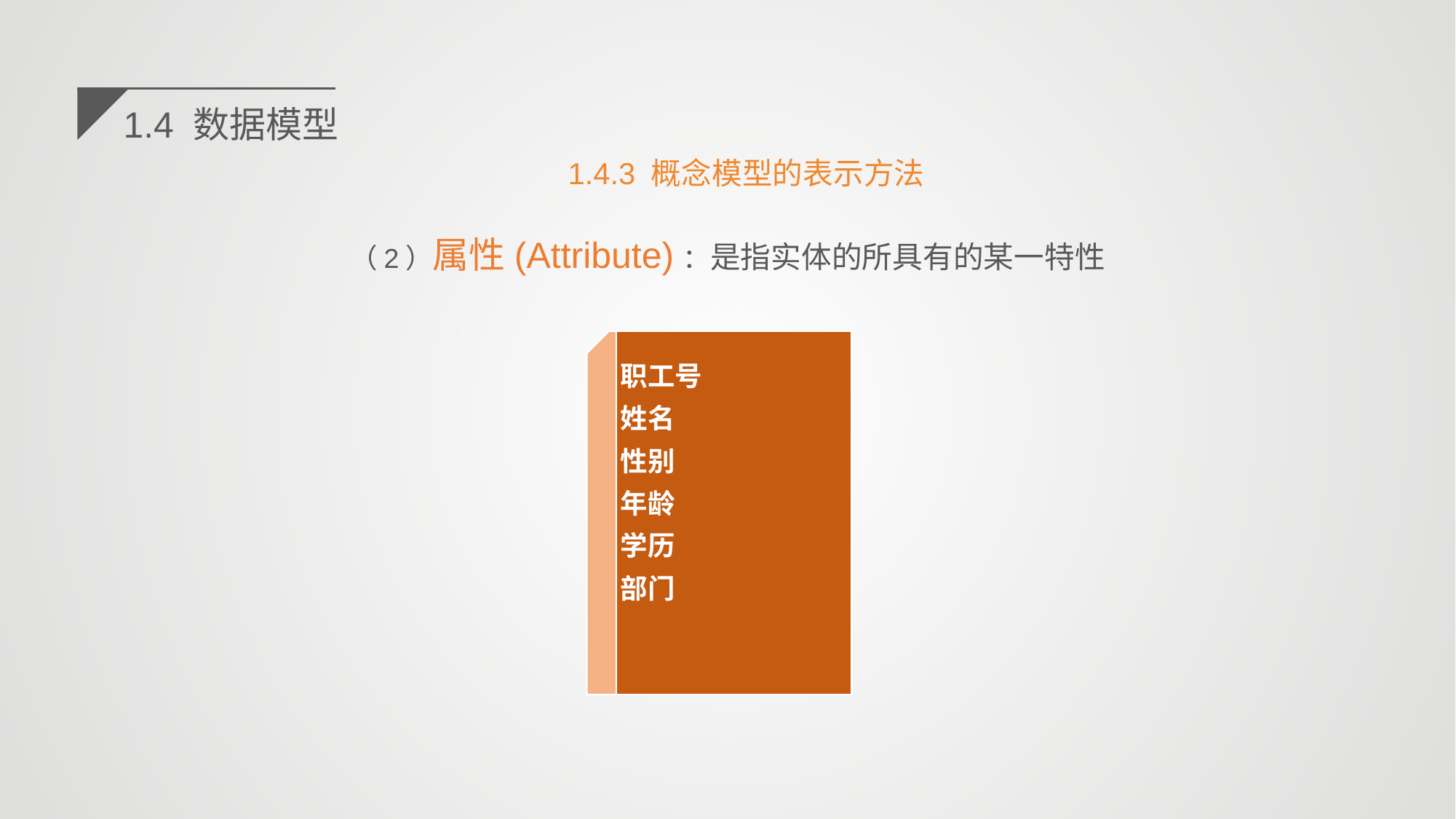

1.4 数据模型
1.4.3 概念模型的表示方法
（2）属性(Attribute)：是指实体的所具有的某一特性

职工号
姓名
性别
年龄
学历
部门